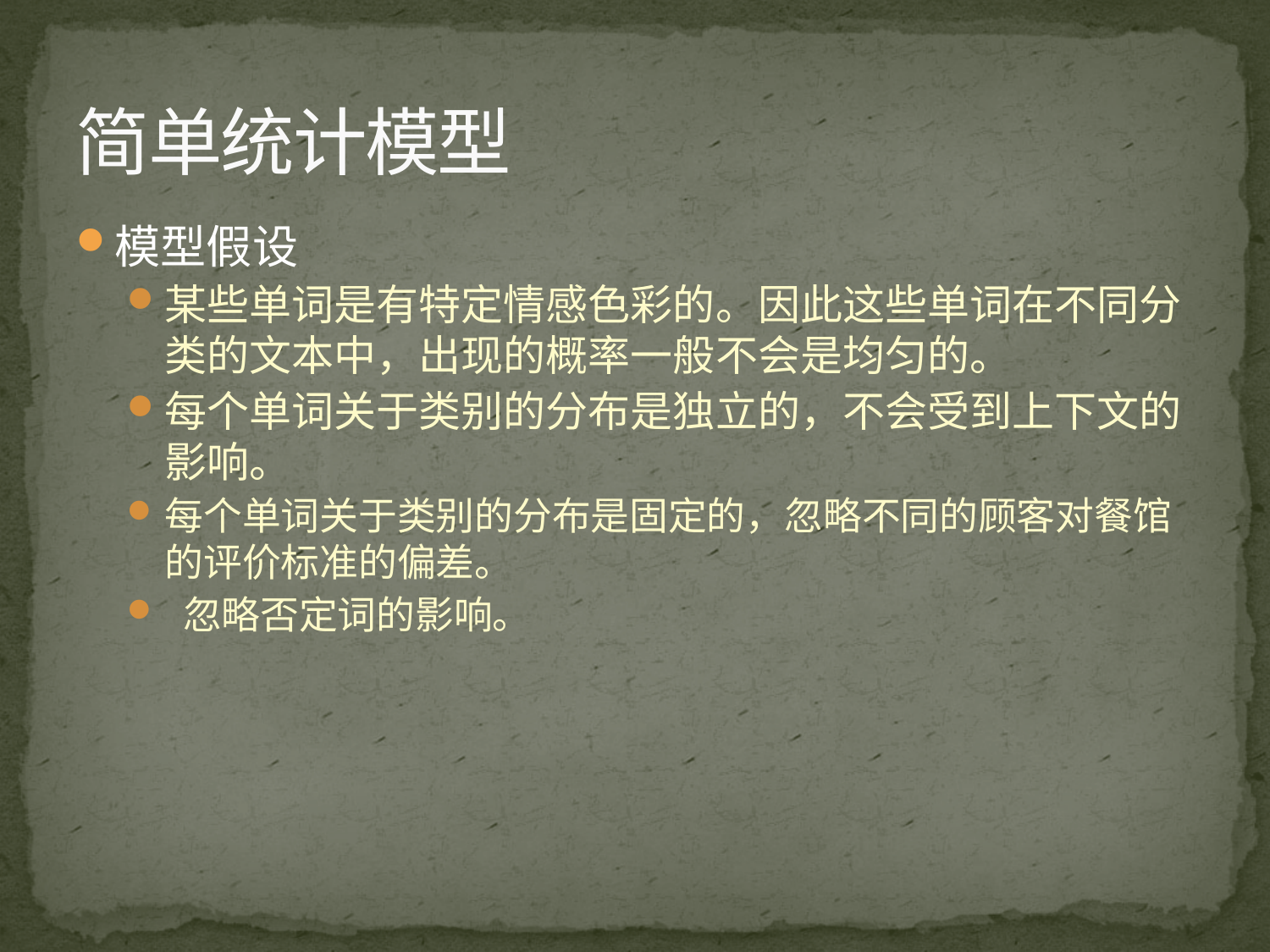

# 简单统计模型
模型假设
某些单词是有特定情感色彩的。因此这些单词在不同分类的文本中，出现的概率一般不会是均匀的。
每个单词关于类别的分布是独立的，不会受到上下文的影响。
每个单词关于类别的分布是固定的，忽略不同的顾客对餐馆的评价标准的偏差。
 忽略否定词的影响。